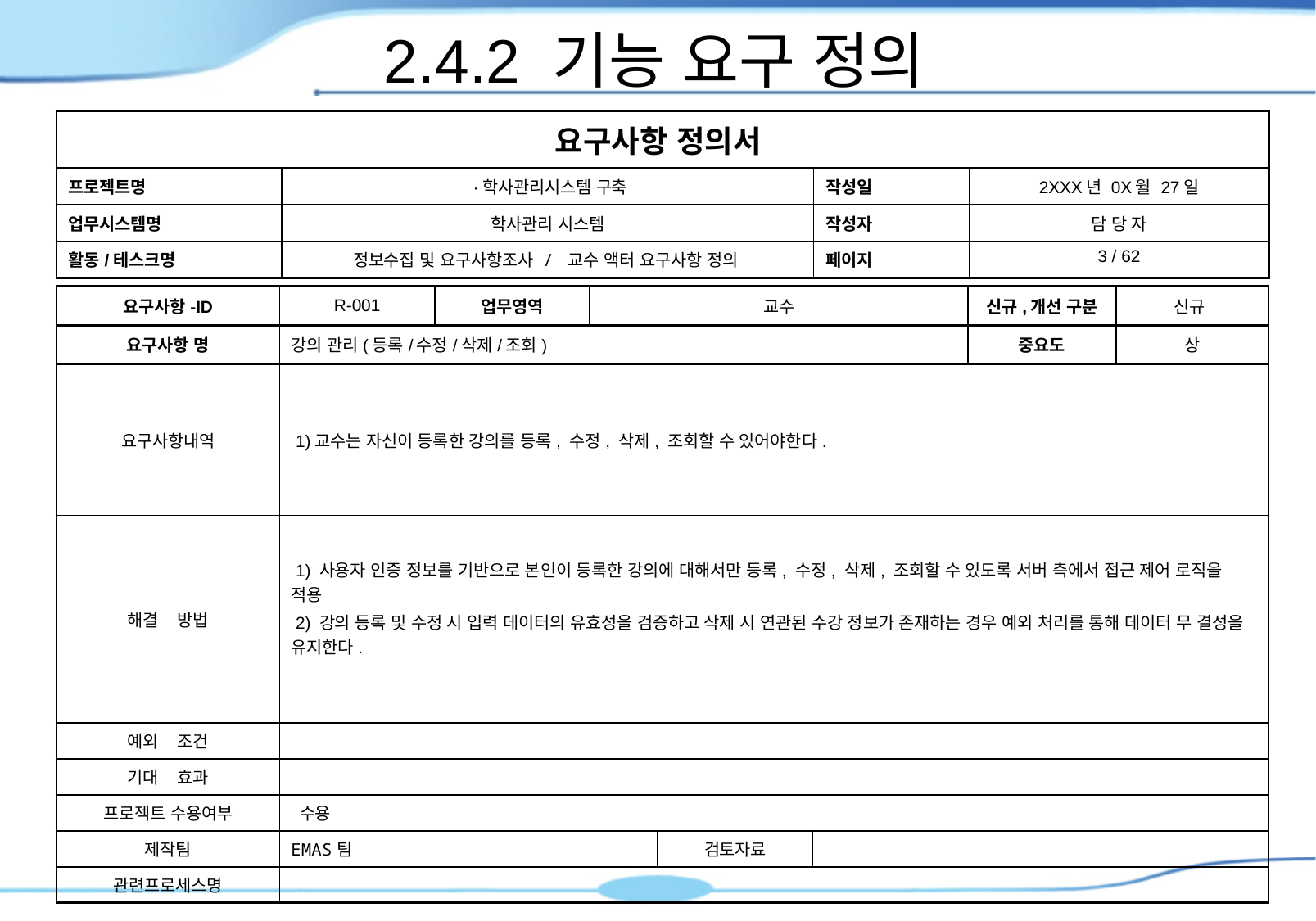

2.4.2 기능 요구 정의
| 요구사항 정의서 |  |  |  |
| --- | --- | --- | --- |
| 프로젝트명 | ·학사관리시스템 구축 | 작성일 | 2XXX년 0X월 27일 |
| 업무시스템명 | 학사관리 시스템 | 작성자 | 담 당 자 |
| 활동/테스크명 | 정보수집 및 요구사항조사 / 교수 액터 요구사항 정의 | 페이지 | 3 / 62 |
| 요구사항-ID | R-001 | 업무영역 | 교수 |  |  | 신규,개선 구분 | 신규 |
| --- | --- | --- | --- | --- | --- | --- | --- |
| 요구사항 명 | 강의 관리(등록/수정/삭제/조회) |  |  |  |  | 중요도 | 상 |
| 요구사항내역 | 1)교수는 자신이 등록한 강의를 등록, 수정, 삭제, 조회할 수 있어야한다. |  |  |  |  |  |  |
| 해결 방법 | 1) 사용자 인증 정보를 기반으로 본인이 등록한 강의에 대해서만 등록, 수정, 삭제, 조회할 수 있도록 서버 측에서 접근 제어 로직을 적용 2) 강의 등록 및 수정 시 입력 데이터의 유효성을 검증하고 삭제 시 연관된 수강 정보가 존재하는 경우 예외 처리를 통해 데이터 무 결성을 유지한다. |  |  |  |  |  |  |
| 예외 조건 |  |  |  |  |  |  |  |
| 기대 효과 |  |  |  |  |  |  |  |
| 프로젝트 수용여부 | 수용 |  |  |  |  |  |  |
| 제작팀 | EMAS팀 |  |  | 검토자료 |  |  |  |
| 관련프로세스명 |  |  |  |  |  |  |  |